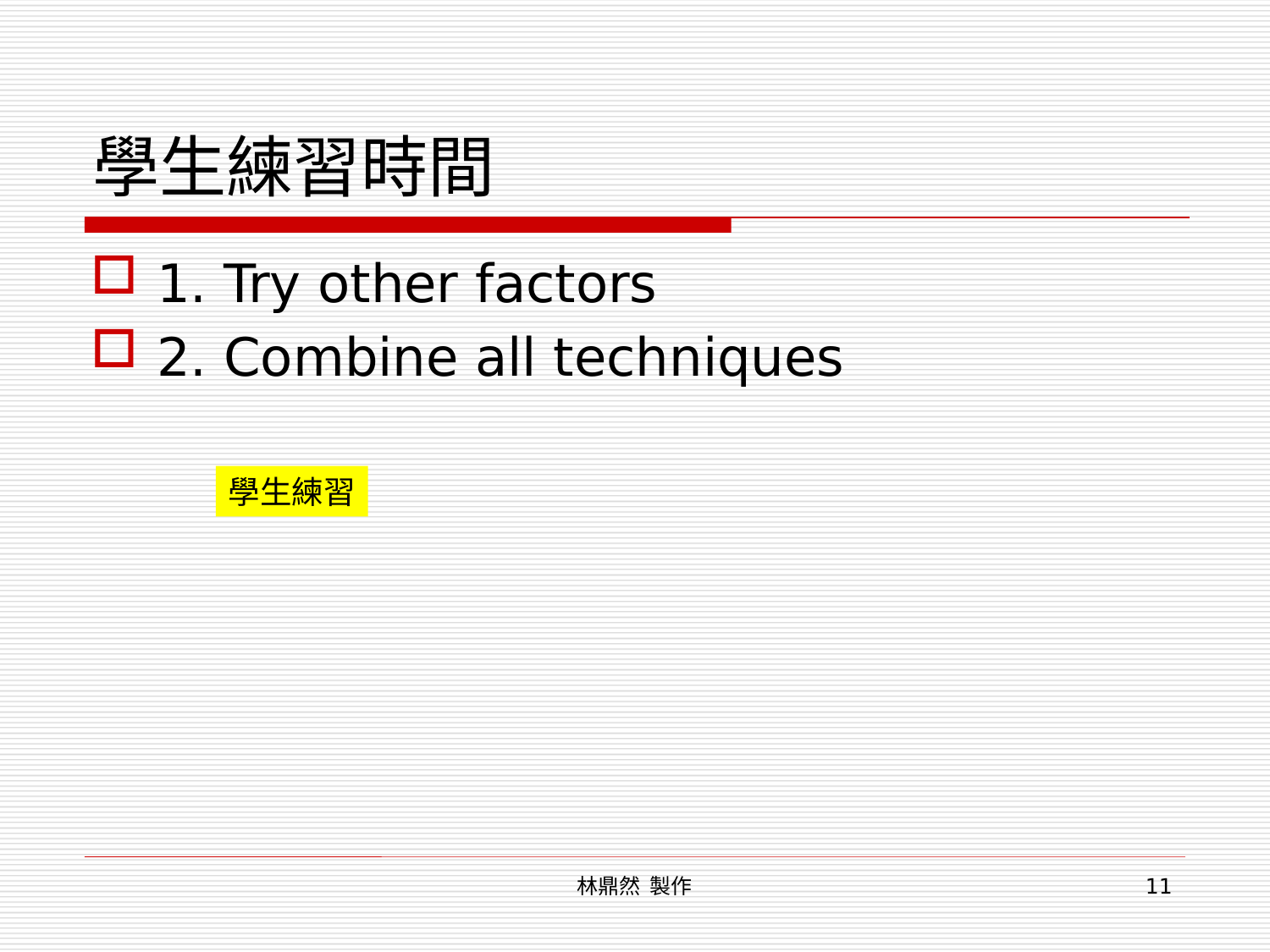

# 學生練習時間
1. Try other factors
2. Combine all techniques
學生練習
林鼎然  製作
11